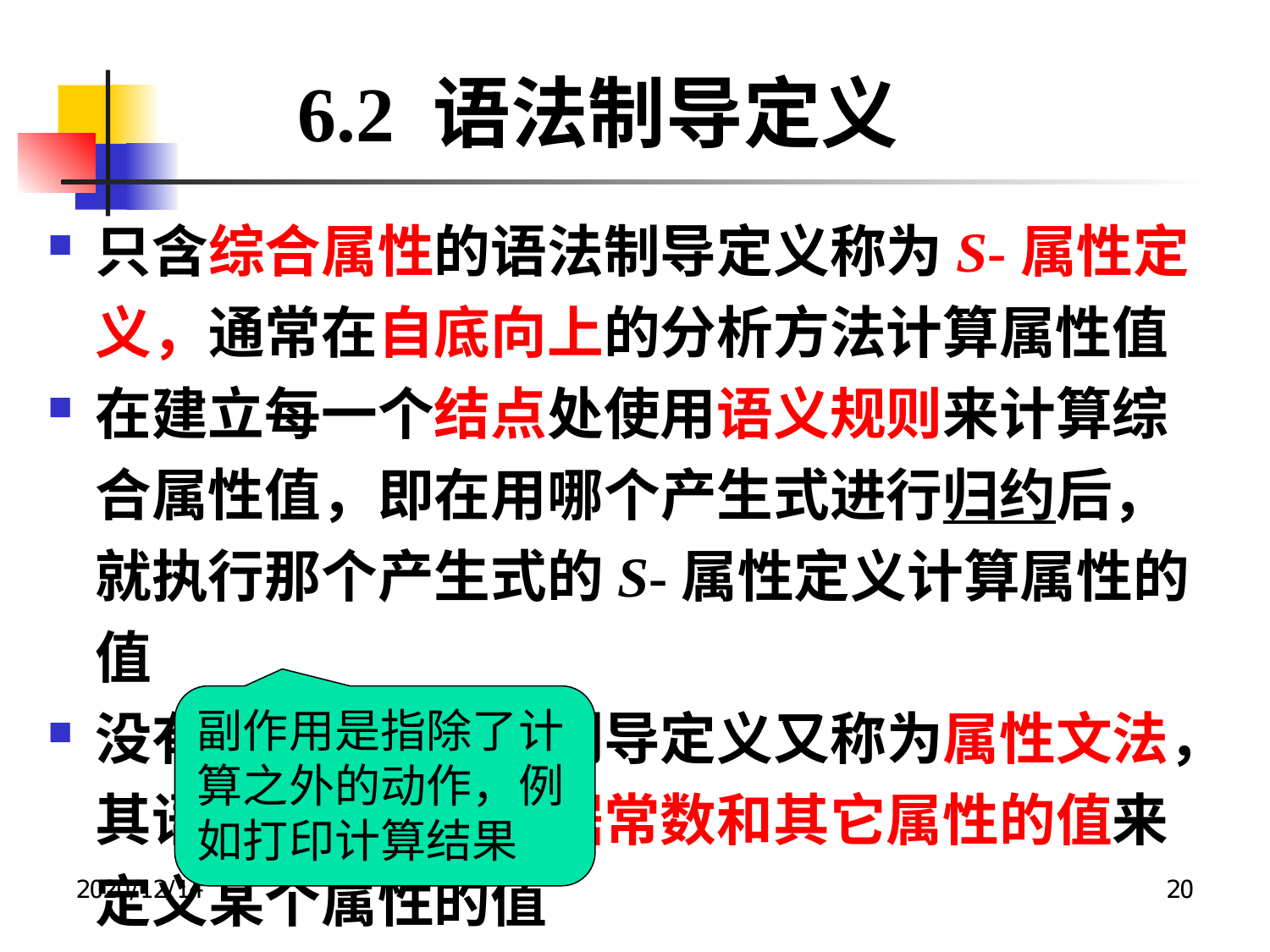

6.2 语法制导定义
只含综合属性的语法制导定义称为S-属性定义，通常在自底向上的分析方法计算属性值
在建立每一个结点处使用语义规则来计算综合属性值，即在用哪个产生式进行归约后，就执行那个产生式的S-属性定义计算属性的值
没有副作用的语法制导定义又称为属性文法，其语义规则单纯根据常数和其它属性的值来定义某个属性的值
副作用是指除了计算之外的动作，例如打印计算结果
2020/12/14
20